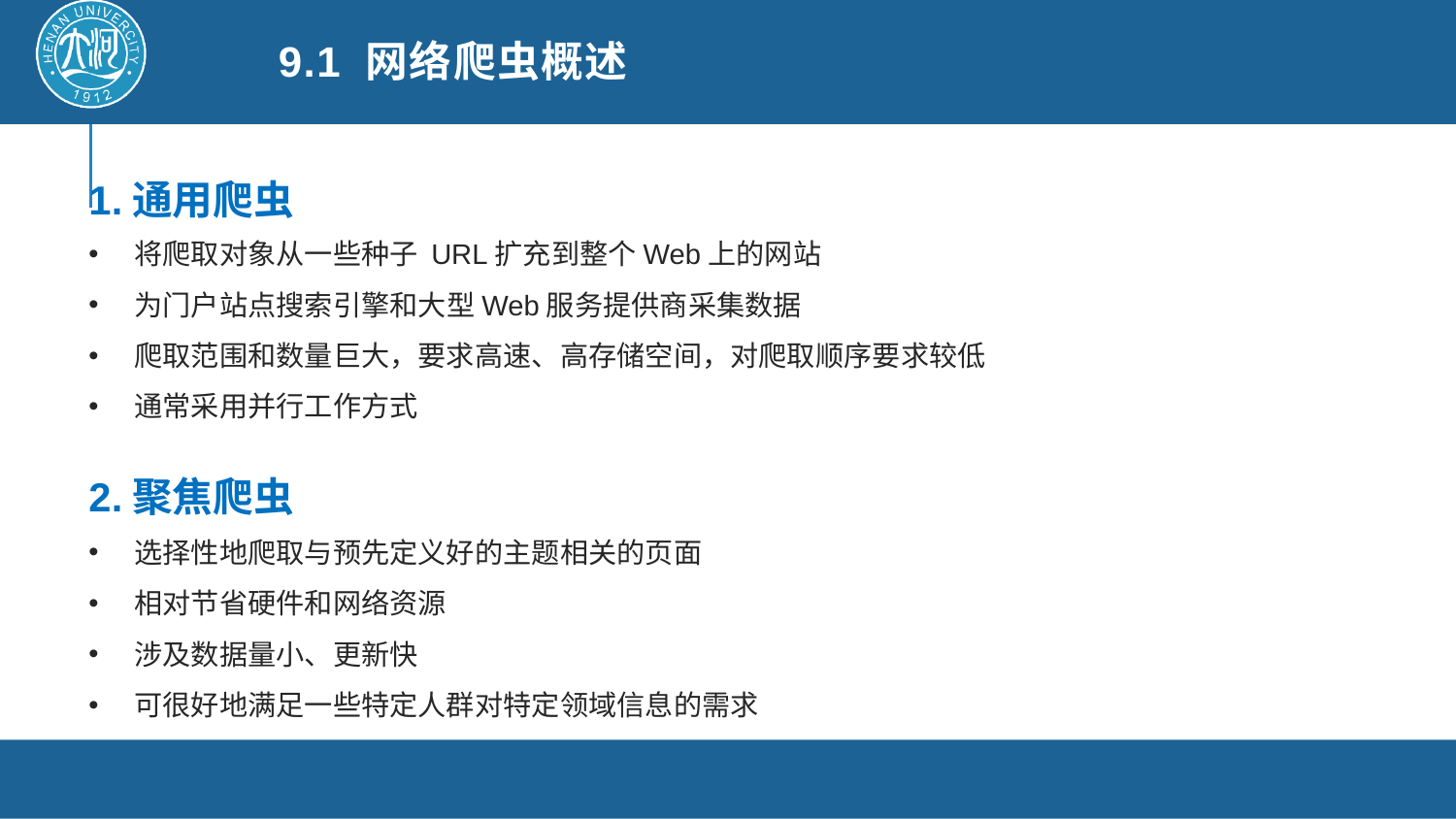

# 9.1 网络爬虫概述
1.通用爬虫
将爬取对象从一些种子 URL扩充到整个Web上的网站
为门户站点搜索引擎和大型Web服务提供商采集数据
爬取范围和数量巨大，要求高速、高存储空间，对爬取顺序要求较低
通常采用并行工作方式
2.聚焦爬虫
选择性地爬取与预先定义好的主题相关的页面
相对节省硬件和网络资源
涉及数据量小、更新快
可很好地满足一些特定人群对特定领域信息的需求